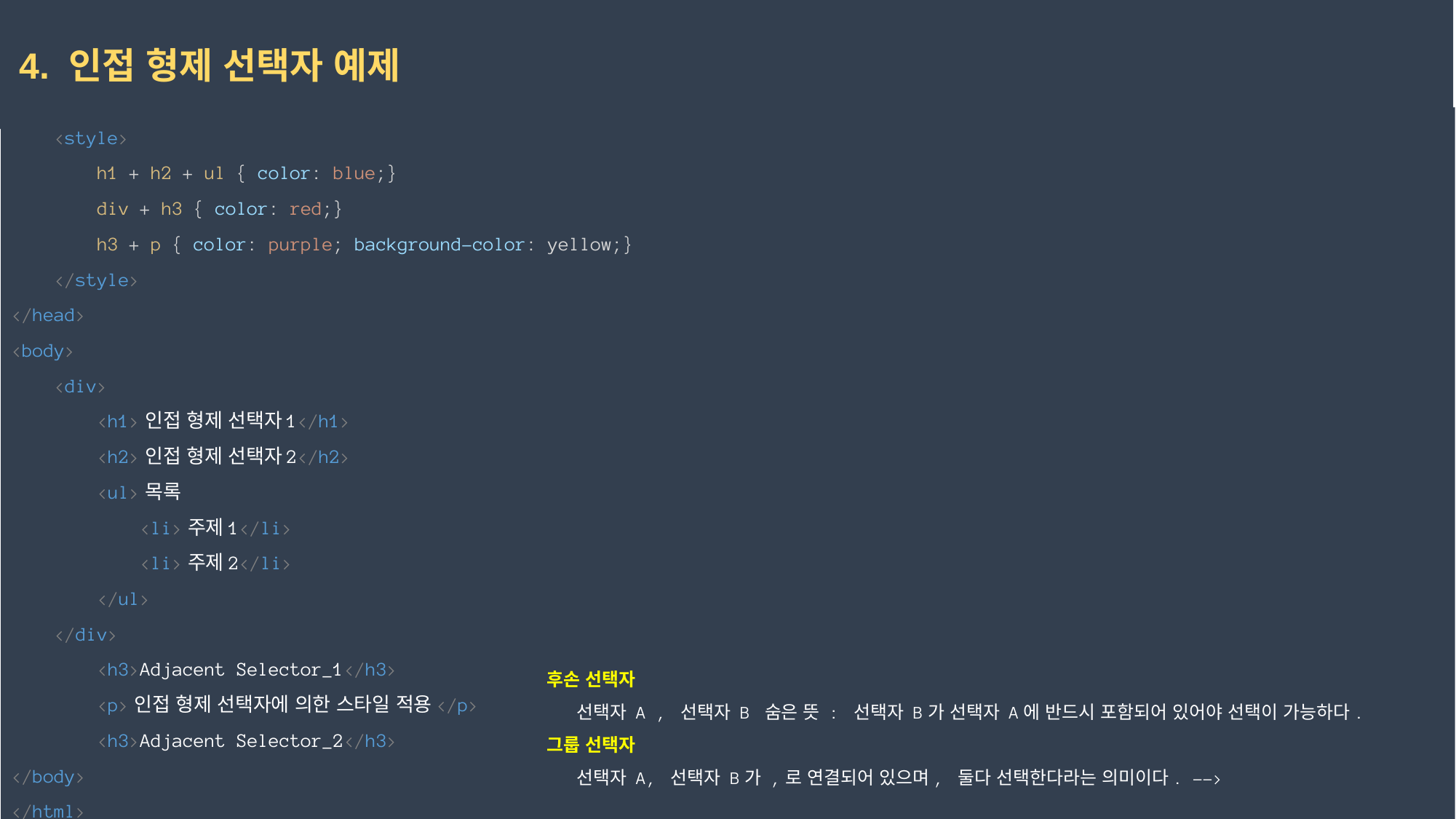

4. 인접 형제 선택자 예제
    <style>
        h1 + h2 + ul { color: blue;}
        div + h3 { color: red;}
        h3 + p { color: purple; background-color: yellow;}
    </style>
</head>
<body>
    <div>
        <h1>인접 형제 선택자1</h1>
        <h2>인접 형제 선택자2</h2>
        <ul>목록
            <li>주제1</li>
            <li>주제2</li>
        </ul>
    </div>
        <h3>Adjacent Selector_1</h3>
        <p>인접 형제 선택자에 의한 스타일 적용</p>
        <h3>Adjacent Selector_2</h3>
</body>
</html>

후손 선택자
     선택자 A , 선택자 B 숨은 뜻 : 선택자 B가 선택자 A에 반드시 포함되어 있어야 선택이 가능하다.
그룹 선택자
     선택자 A, 선택자 B가 ,로 연결되어 있으며, 둘다 선택한다라는 의미이다. -->
2023-02-15
권민지